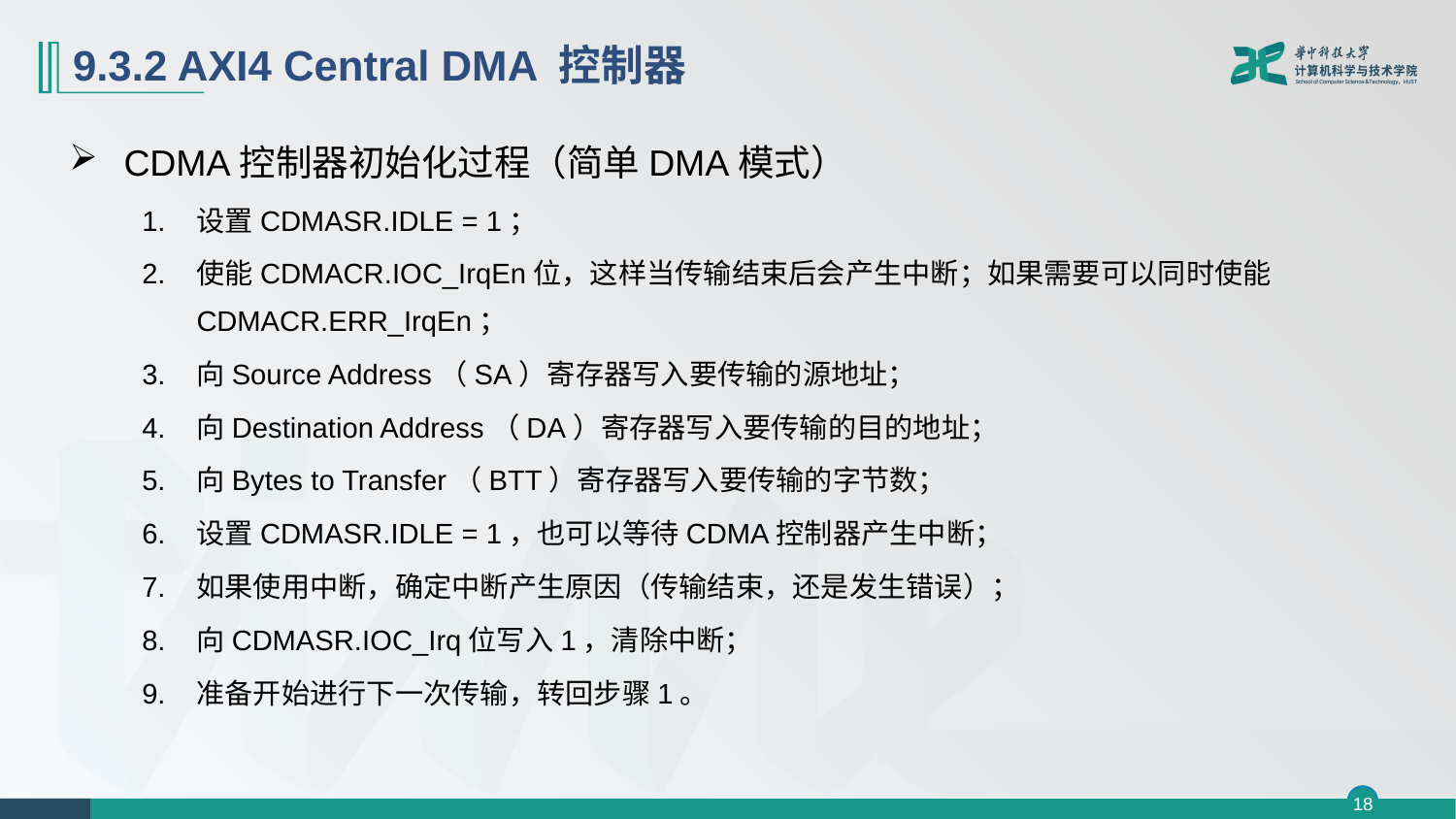

# 9.3.2 AXI4 Central DMA 控制器
CDMA控制器初始化过程（简单DMA模式）
设置CDMASR.IDLE = 1；
使能CDMACR.IOC_IrqEn位，这样当传输结束后会产生中断；如果需要可以同时使能CDMACR.ERR_IrqEn；
向Source Address（SA）寄存器写入要传输的源地址；
向Destination Address（DA）寄存器写入要传输的目的地址；
向Bytes to Transfer（BTT）寄存器写入要传输的字节数；
设置CDMASR.IDLE = 1，也可以等待CDMA控制器产生中断；
如果使用中断，确定中断产生原因（传输结束，还是发生错误）；
向CDMASR.IOC_Irq位写入1，清除中断；
准备开始进行下一次传输，转回步骤1。